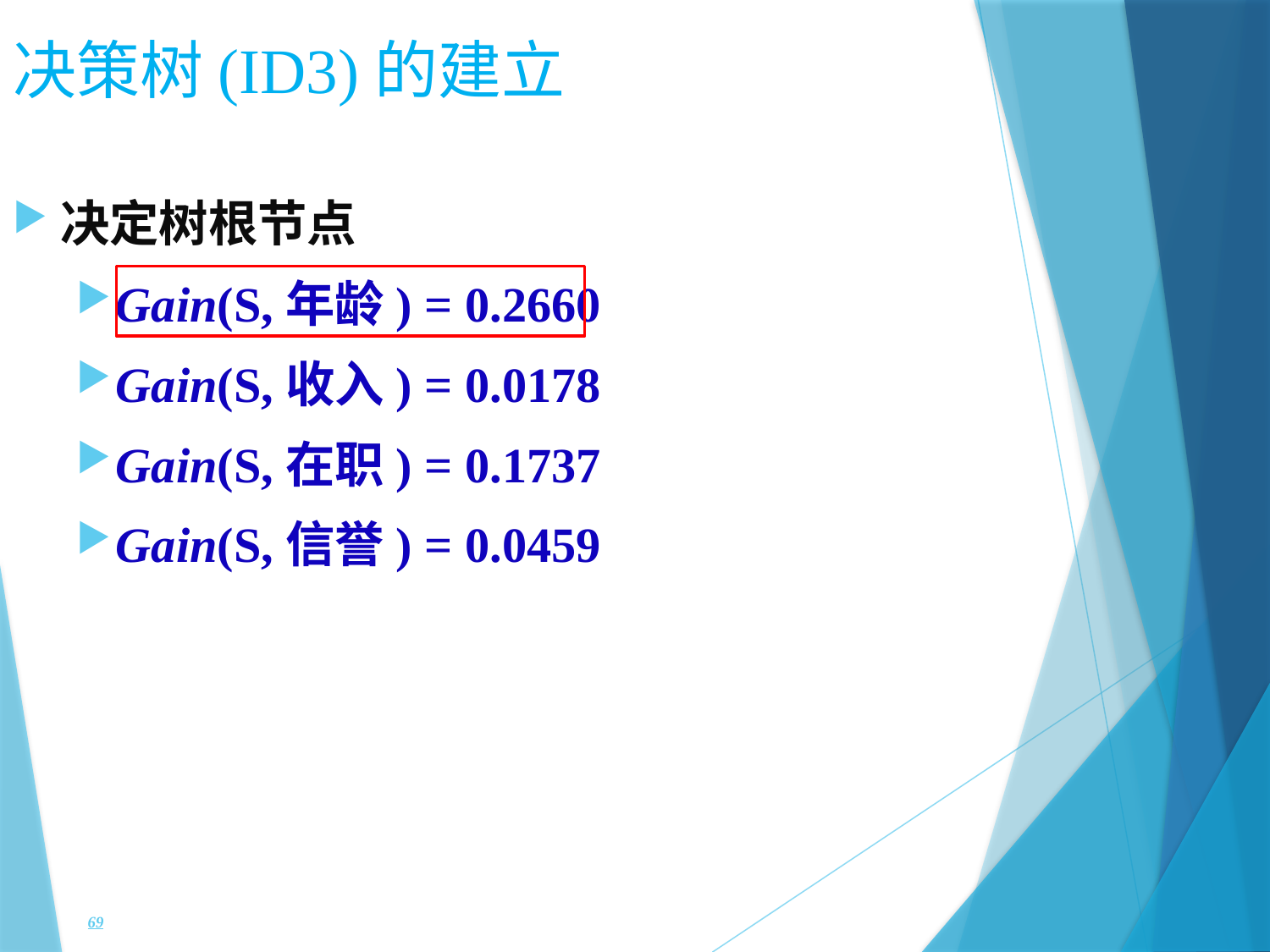

决策树(ID3)的建立
决定树根节点
Gain(S,年龄) = 0.2660
Gain(S,收入) = 0.0178
Gain(S,在职) = 0.1737
Gain(S,信誉) = 0.0459

69